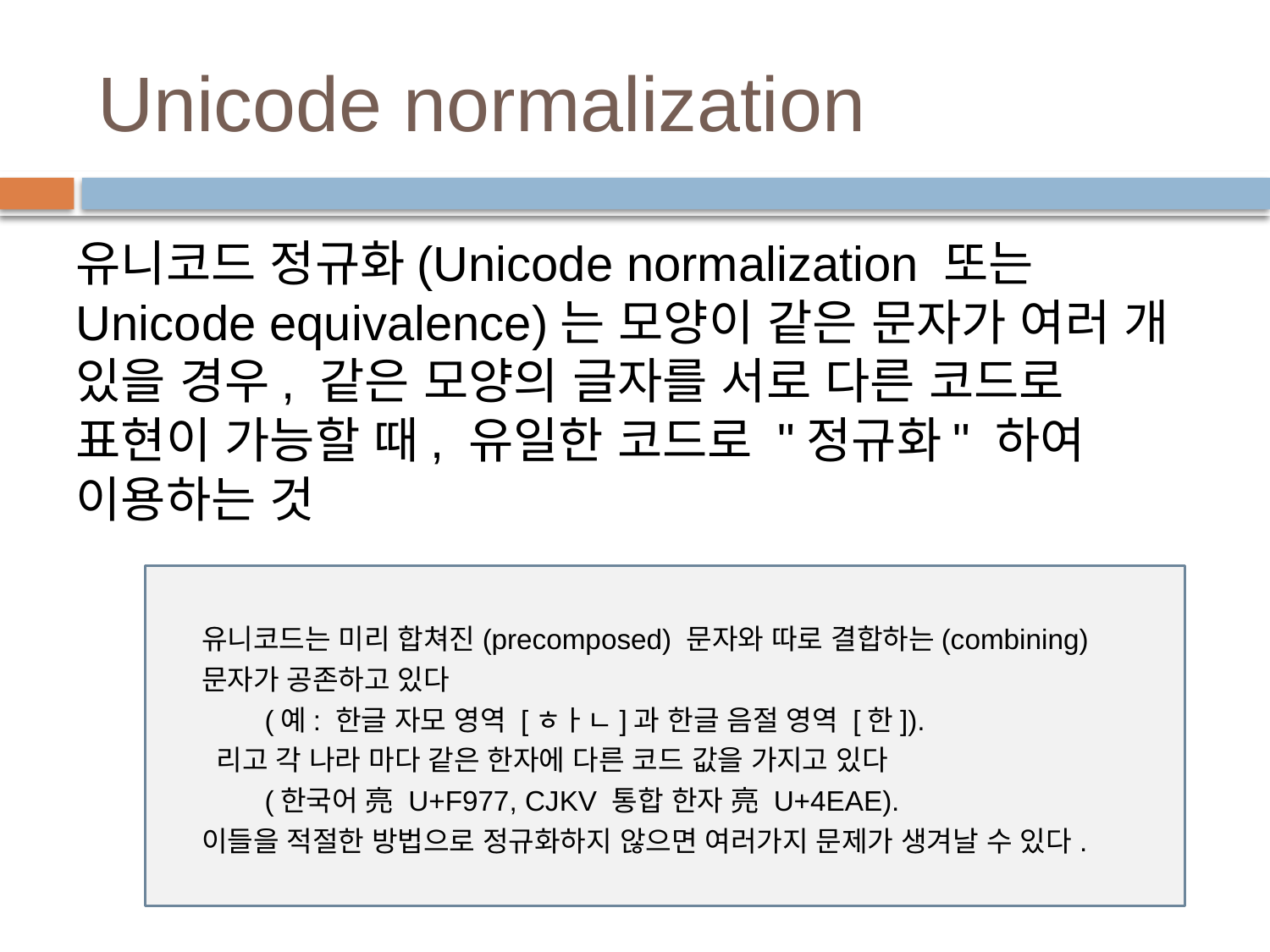

# Unicode normalization
유니코드 정규화(Unicode normalization 또는 Unicode equivalence)는 모양이 같은 문자가 여러 개 있을 경우, 같은 모양의 글자를 서로 다른 코드로 표현이 가능할 때, 유일한 코드로 "정규화" 하여 이용하는 것
유니코드는 미리 합쳐진(precomposed) 문자와 따로 결합하는(combining) 문자가 공존하고 있다
        (예: 한글 자모 영역 [ㅎㅏㄴ]과 한글 음절 영역 [한]).
 리고 각 나라 마다 같은 한자에 다른 코드 값을 가지고 있다
        (한국어 亮 U+F977, CJKV 통합 한자 亮 U+4EAE).
이들을 적절한 방법으로 정규화하지 않으면 여러가지 문제가 생겨날 수 있다.